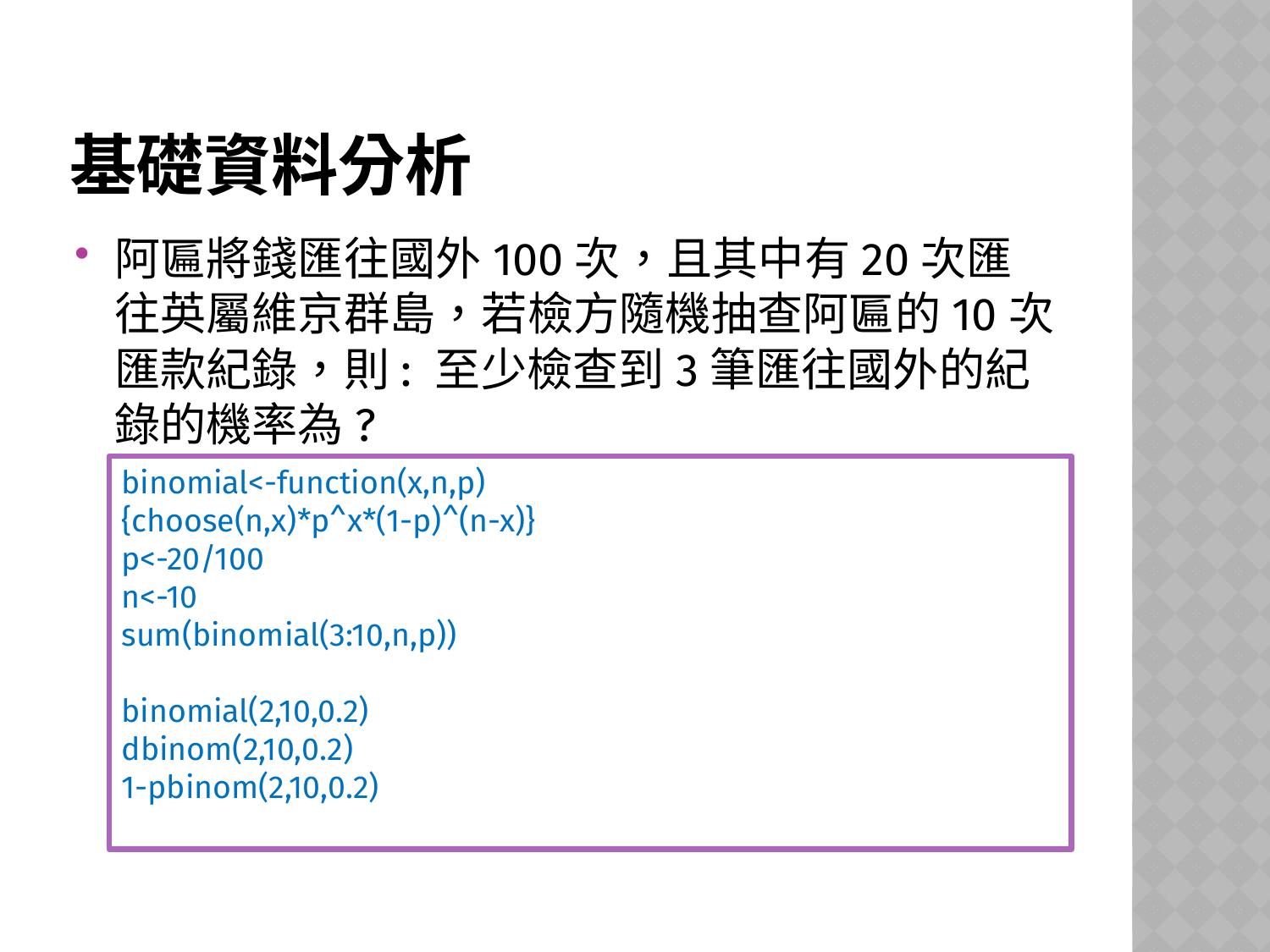

# 基礎資料分析
阿匾將錢匯往國外100次，且其中有20次匯往英屬維京群島，若檢方隨機抽查阿匾的10次匯款紀錄，則: 至少檢查到3筆匯往國外的紀錄的機率為?

binomial<-function(x,n,p)
{choose(n,x)*p^x*(1-p)^(n-x)}
p<-20/100
n<-10
sum(binomial(3:10,n,p))

binomial(2,10,0.2)
dbinom(2,10,0.2)
1-pbinom(2,10,0.2)